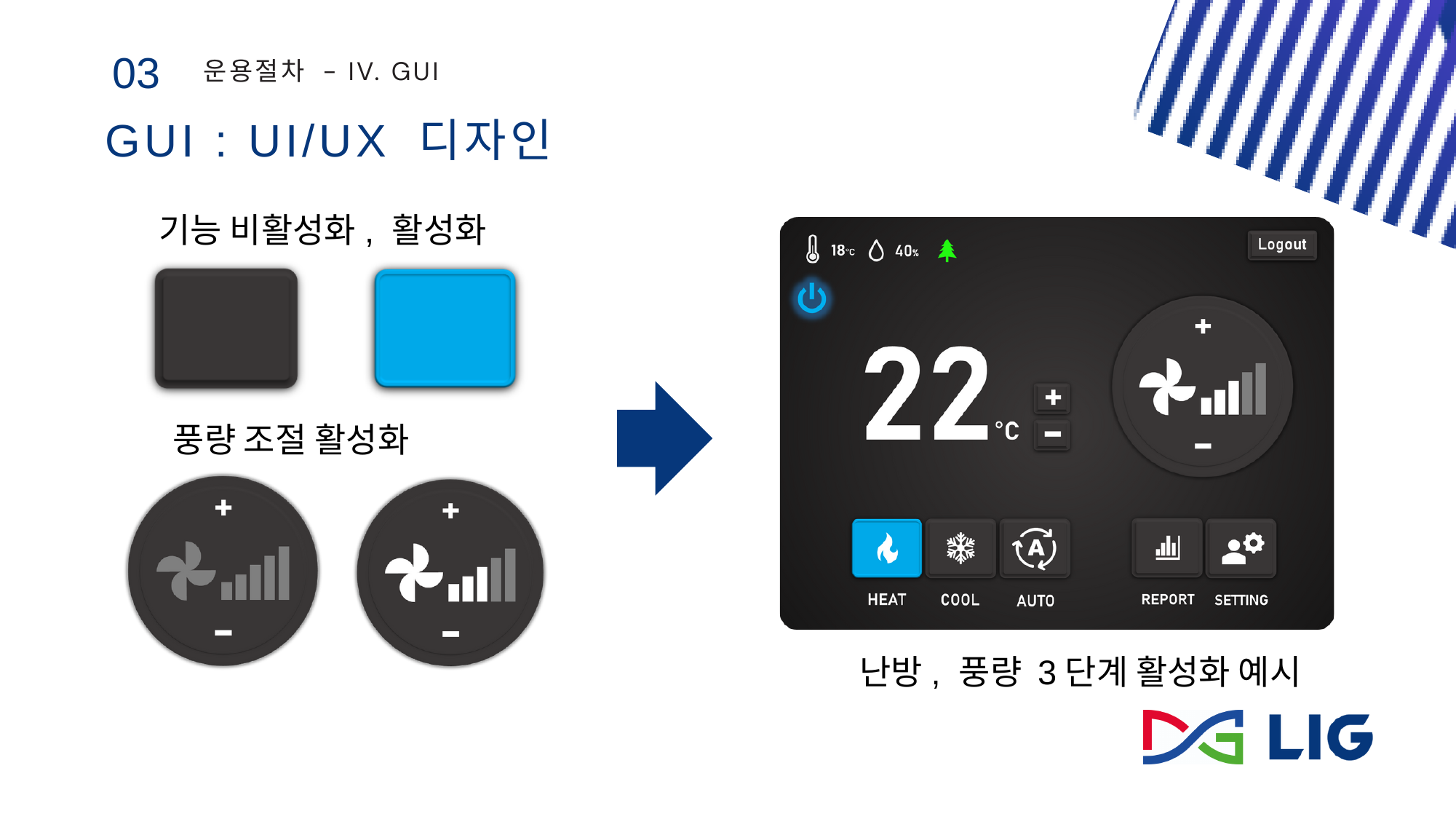

03
운용절차 - IV. GUI
GUI : UI/UX 디자인
기능 비활성화, 활성화

풍량 조절 활성화

난방, 풍량 3단계 활성화 예시